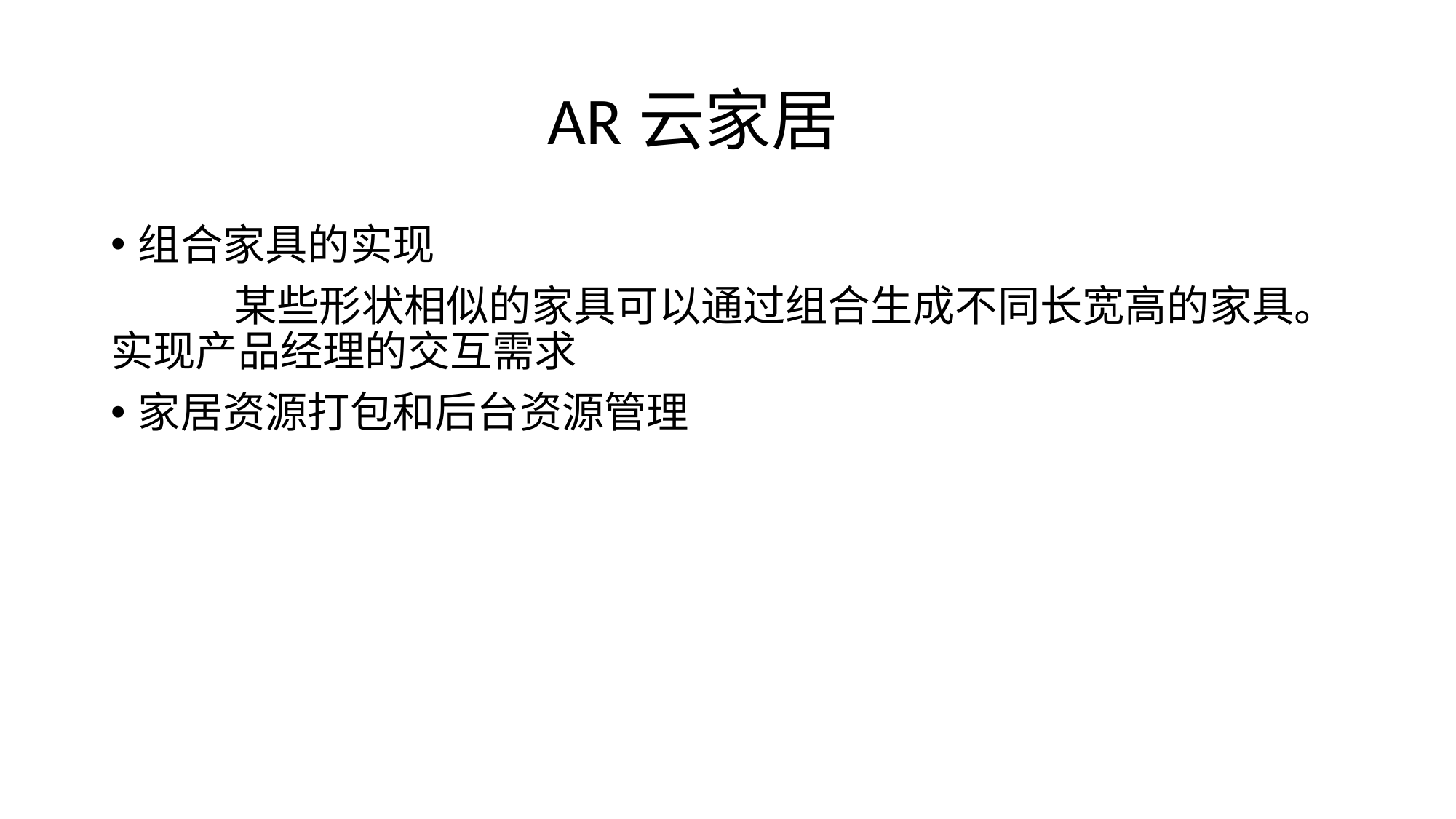

# AR云家居
组合家具的实现
            某些形状相似的家具可以通过组合生成不同长宽高的家具。实现产品经理的交互需求
家居资源打包和后台资源管理